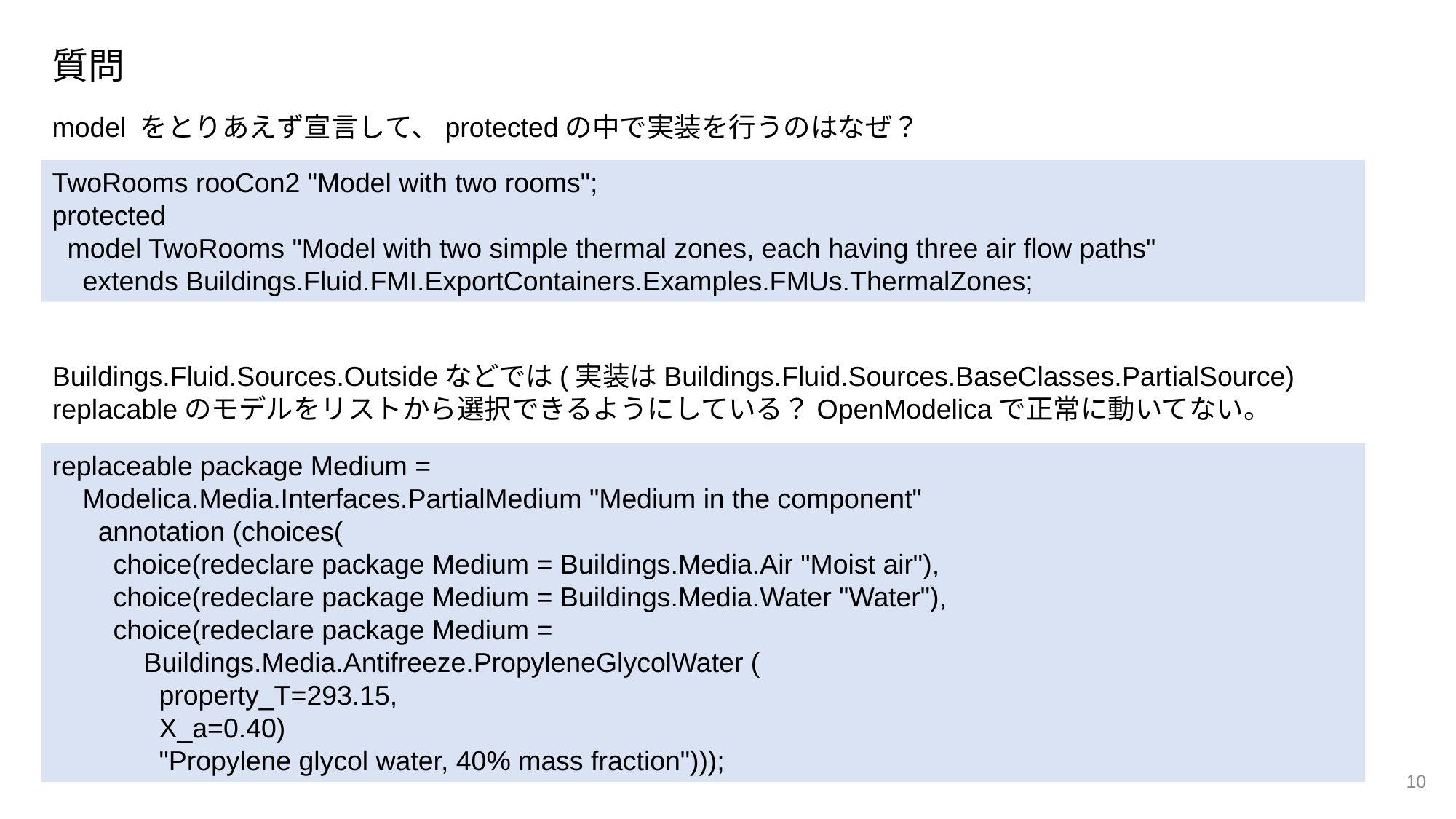

質問
model をとりあえず宣言して、protectedの中で実装を行うのはなぜ？
TwoRooms rooCon2 "Model with two rooms";
protected
  model TwoRooms "Model with two simple thermal zones, each having three air flow paths"
    extends Buildings.Fluid.FMI.ExportContainers.Examples.FMUs.ThermalZones;
Buildings.Fluid.Sources.Outsideなどでは(実装はBuildings.Fluid.Sources.BaseClasses.PartialSource)
replacableのモデルをリストから選択できるようにしている？OpenModelicaで正常に動いてない。
replaceable package Medium =
    Modelica.Media.Interfaces.PartialMedium "Medium in the component"
      annotation (choices(
        choice(redeclare package Medium = Buildings.Media.Air "Moist air"),
        choice(redeclare package Medium = Buildings.Media.Water "Water"),
        choice(redeclare package Medium =
            Buildings.Media.Antifreeze.PropyleneGlycolWater (
              property_T=293.15,
              X_a=0.40)
              "Propylene glycol water, 40% mass fraction")));
10